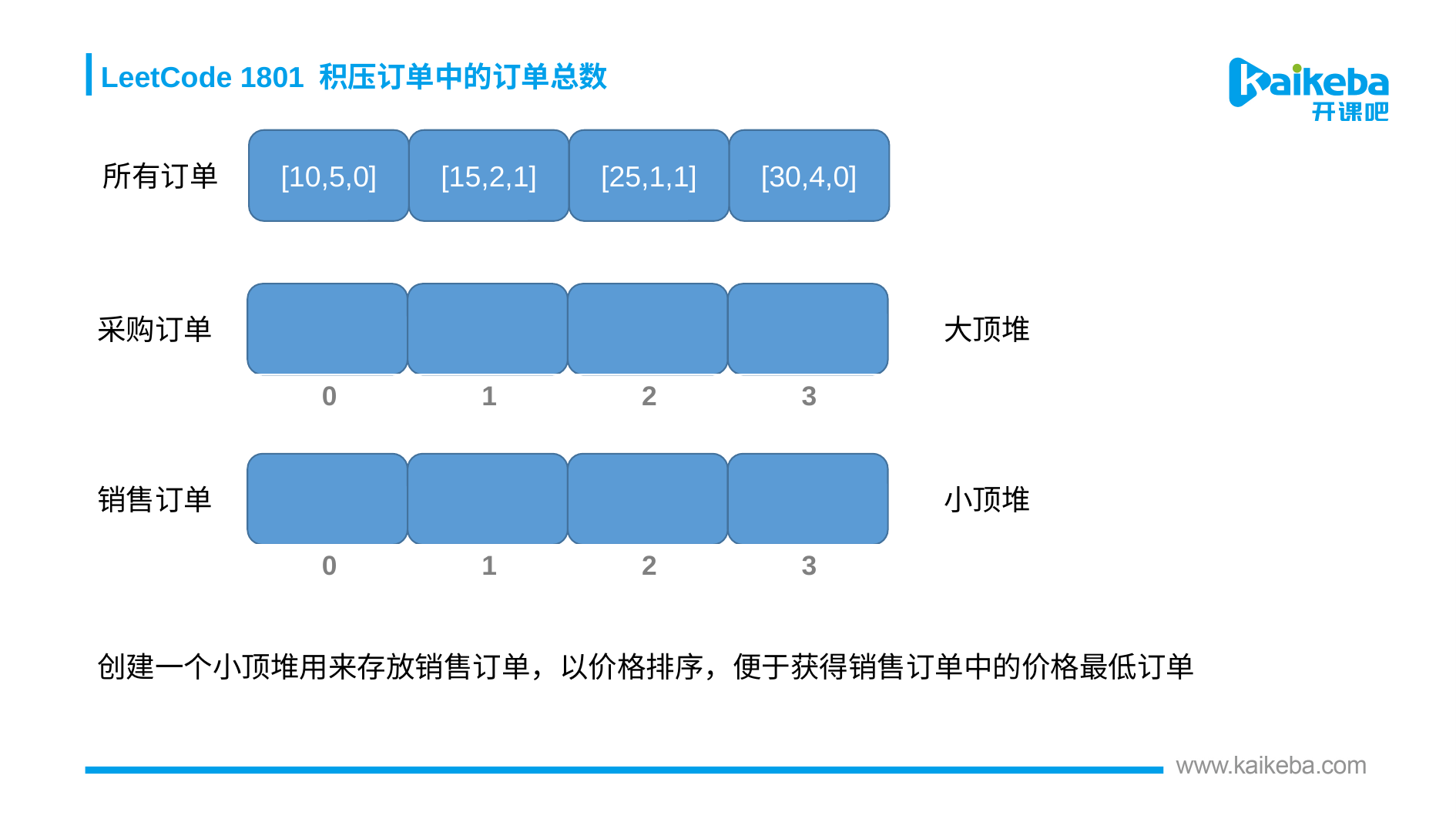

LeetCode 1801 积压订单中的订单总数
[10,5,0]
[15,2,1]
[25,1,1]
[30,4,0]
所有订单

采购订单
大顶堆
| 0 | 1 | 2 | 3 |
| --- | --- | --- | --- |

销售订单
小顶堆
| 0 | 1 | 2 | 3 |
| --- | --- | --- | --- |
创建一个小顶堆用来存放销售订单，以价格排序，便于获得销售订单中的价格最低订单